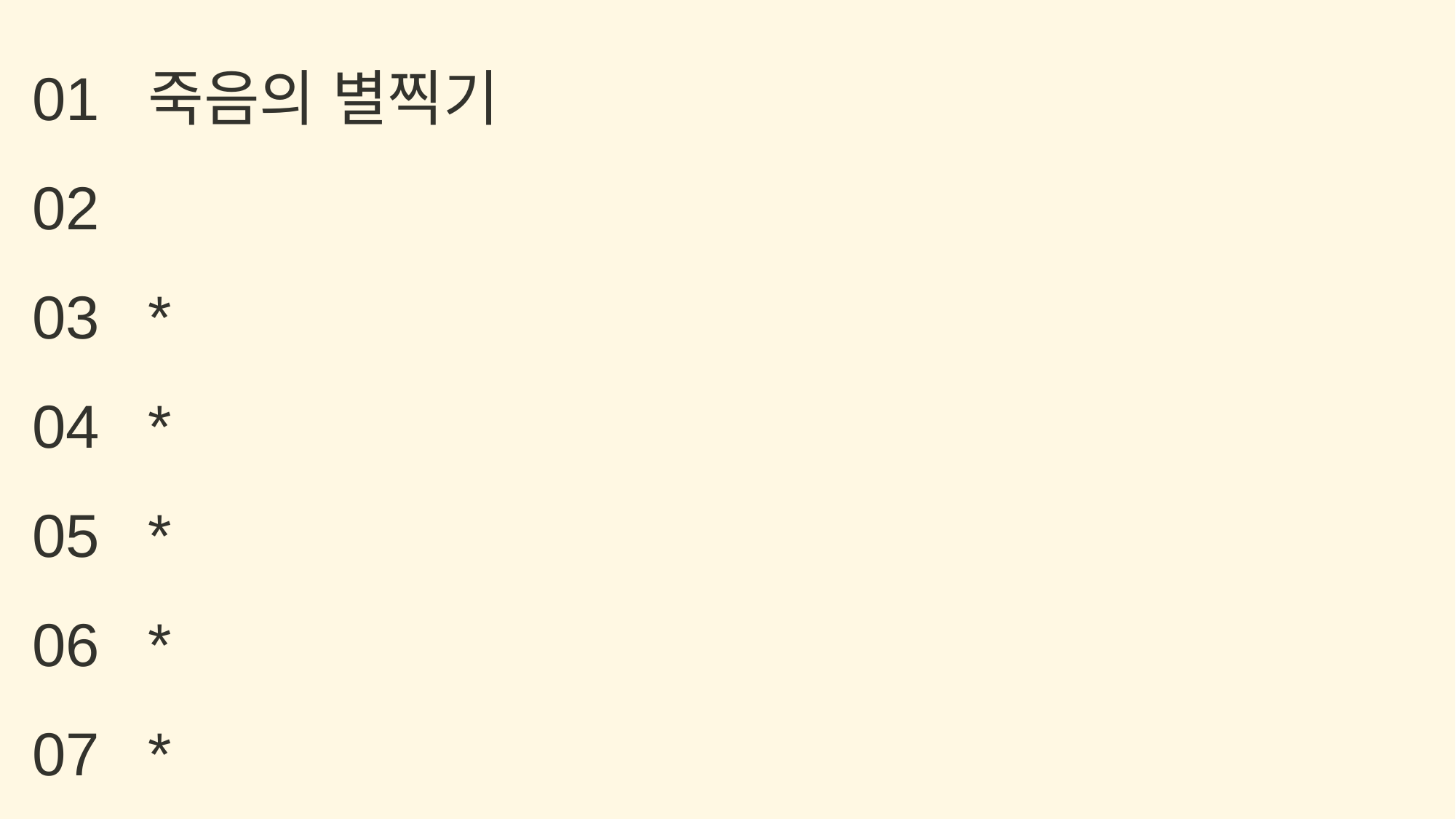

죽음의 별찍기

*
*
*
*
*
01
02
03
04
05
06
07